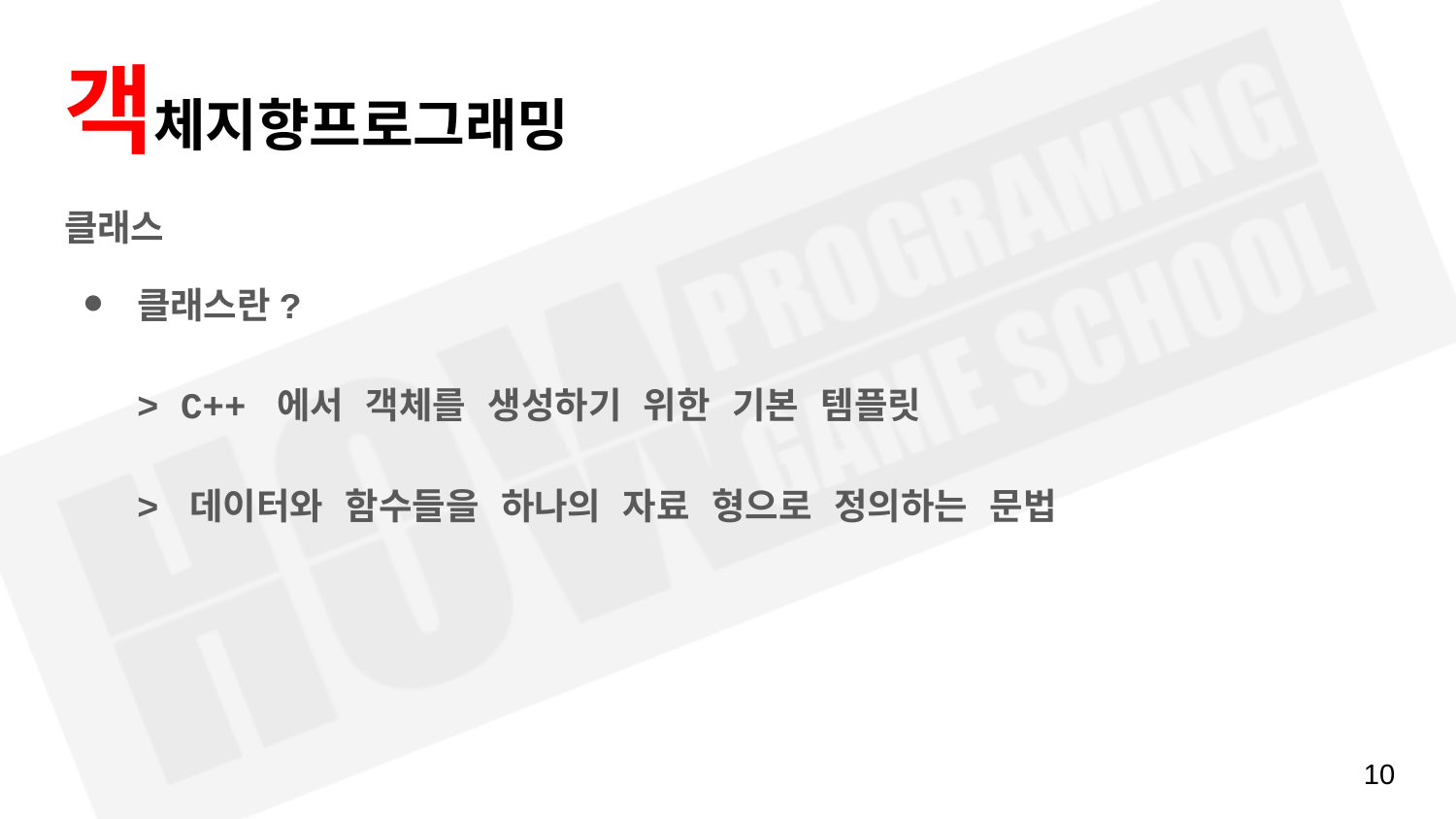

# 객체지향프로그래밍
클래스
클래스란?
> C++ 에서 객체를 생성하기 위한 기본 템플릿
> 데이터와 함수들을 하나의 자료 형으로 정의하는 문법
10